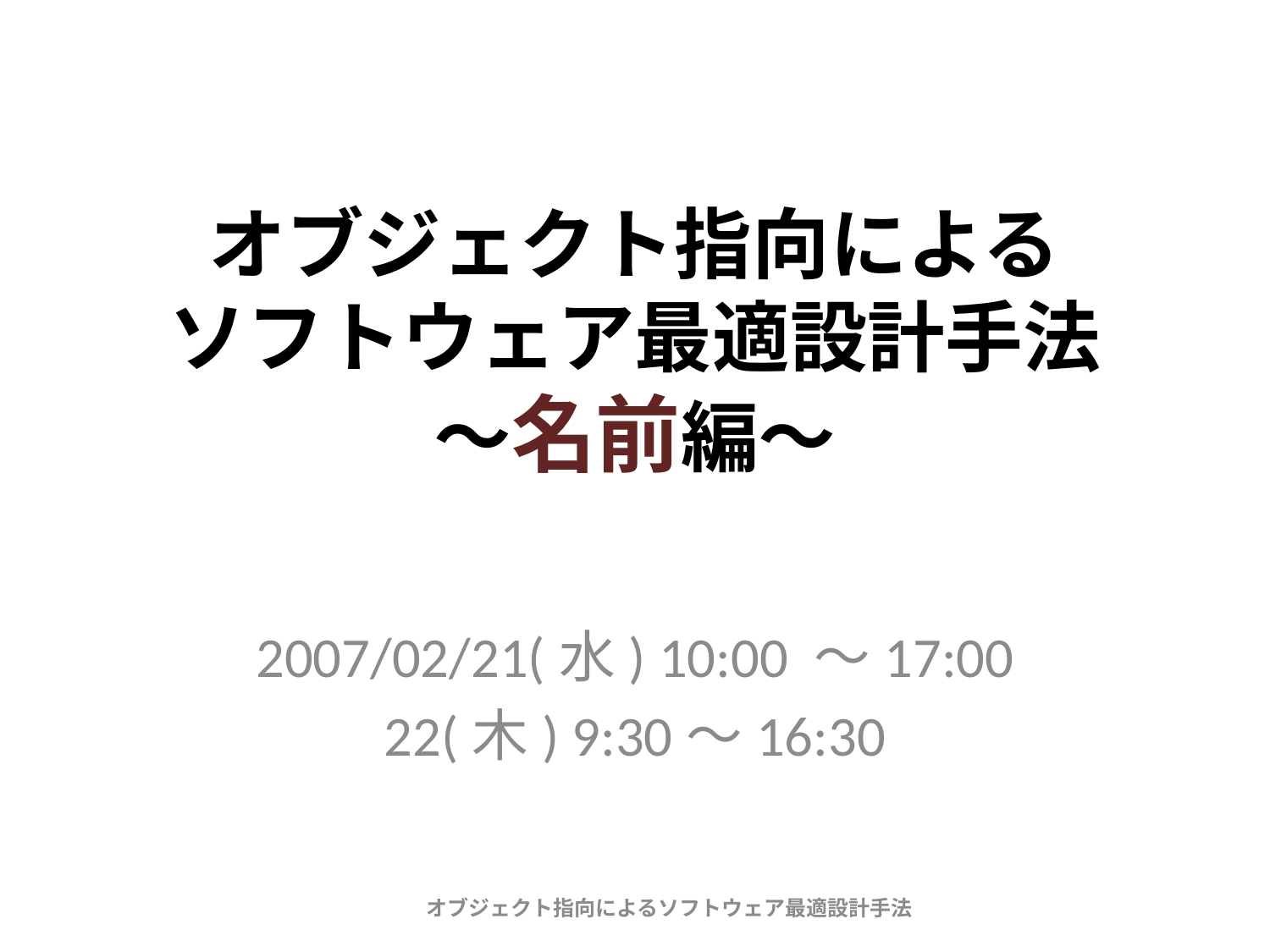

# オブジェクト指向による ソフトウェア最適設計手法 ～名前編～
2007/02/21(水) 10:00 ～17:00
22(木) 9:30～16:30
オブジェクト指向によるソフトウェア最適設計手法